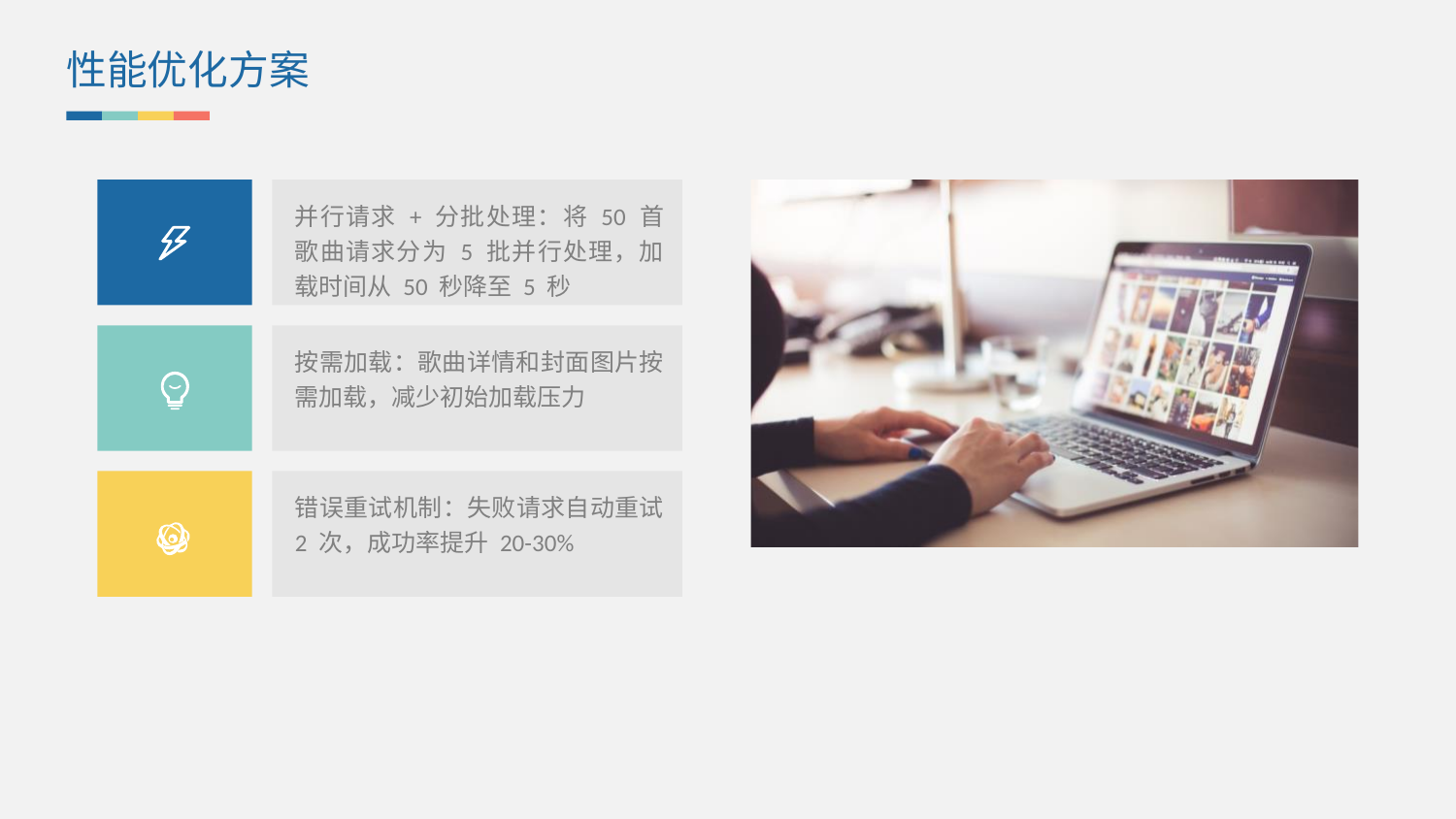

性能优化方案

并行请求 + 分批处理：将 50 首歌曲请求分为 5 批并行处理，加载时间从 50 秒降至 5 秒

按需加载：歌曲详情和封面图片按需加载，减少初始加载压力

错误重试机制：失败请求自动重试 2 次，成功率提升 20-30%